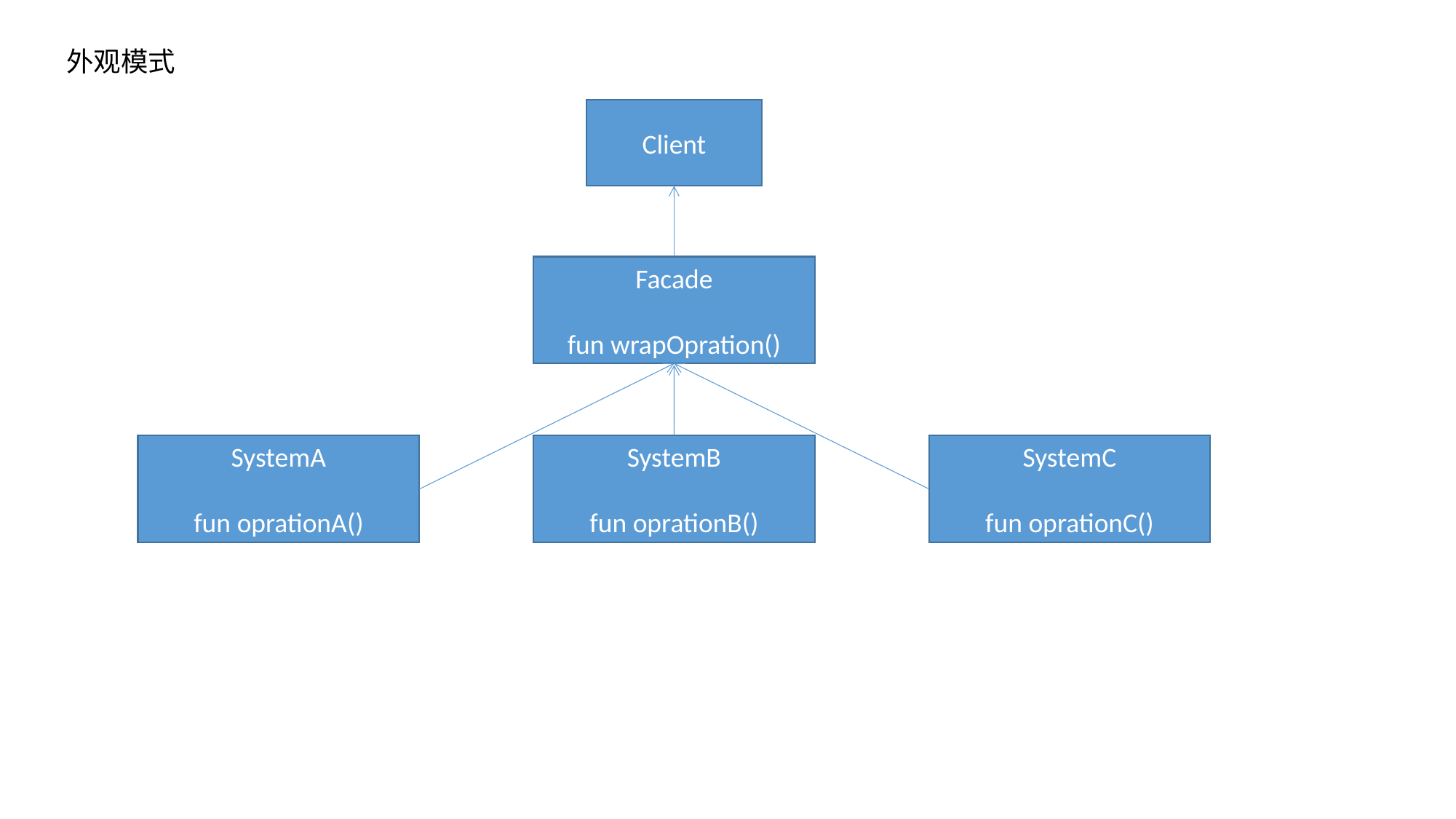

外观模式
Client
Facade

fun wrapOpration()
SystemB

fun oprationB()
SystemC

fun oprationC()
SystemA

fun oprationA()